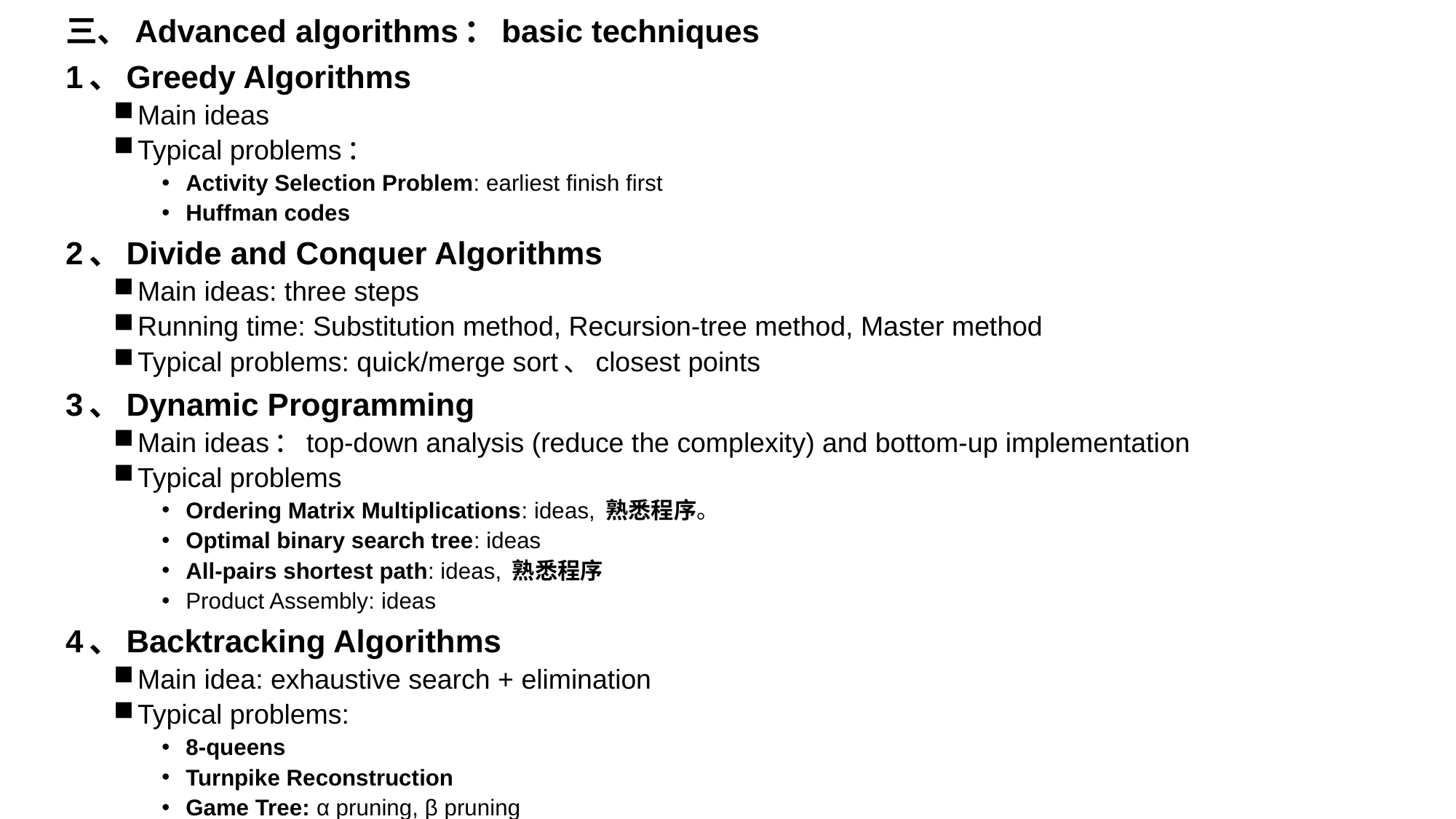

三、Advanced algorithms：basic techniques
1、Greedy Algorithms
Main ideas
Typical problems：
Activity Selection Problem: earliest finish first
Huffman codes
2、Divide and Conquer Algorithms
Main ideas: three steps
Running time: Substitution method, Recursion-tree method, Master method
Typical problems: quick/merge sort、closest points
3、Dynamic Programming
Main ideas：top-down analysis (reduce the complexity) and bottom-up implementation
Typical problems
Ordering Matrix Multiplications: ideas, 熟悉程序。
Optimal binary search tree: ideas
All-pairs shortest path: ideas, 熟悉程序
Product Assembly: ideas
4、Backtracking Algorithms
Main idea: exhaustive search + elimination
Typical problems:
8-queens
Turnpike Reconstruction
Game Tree: α pruning, β pruning